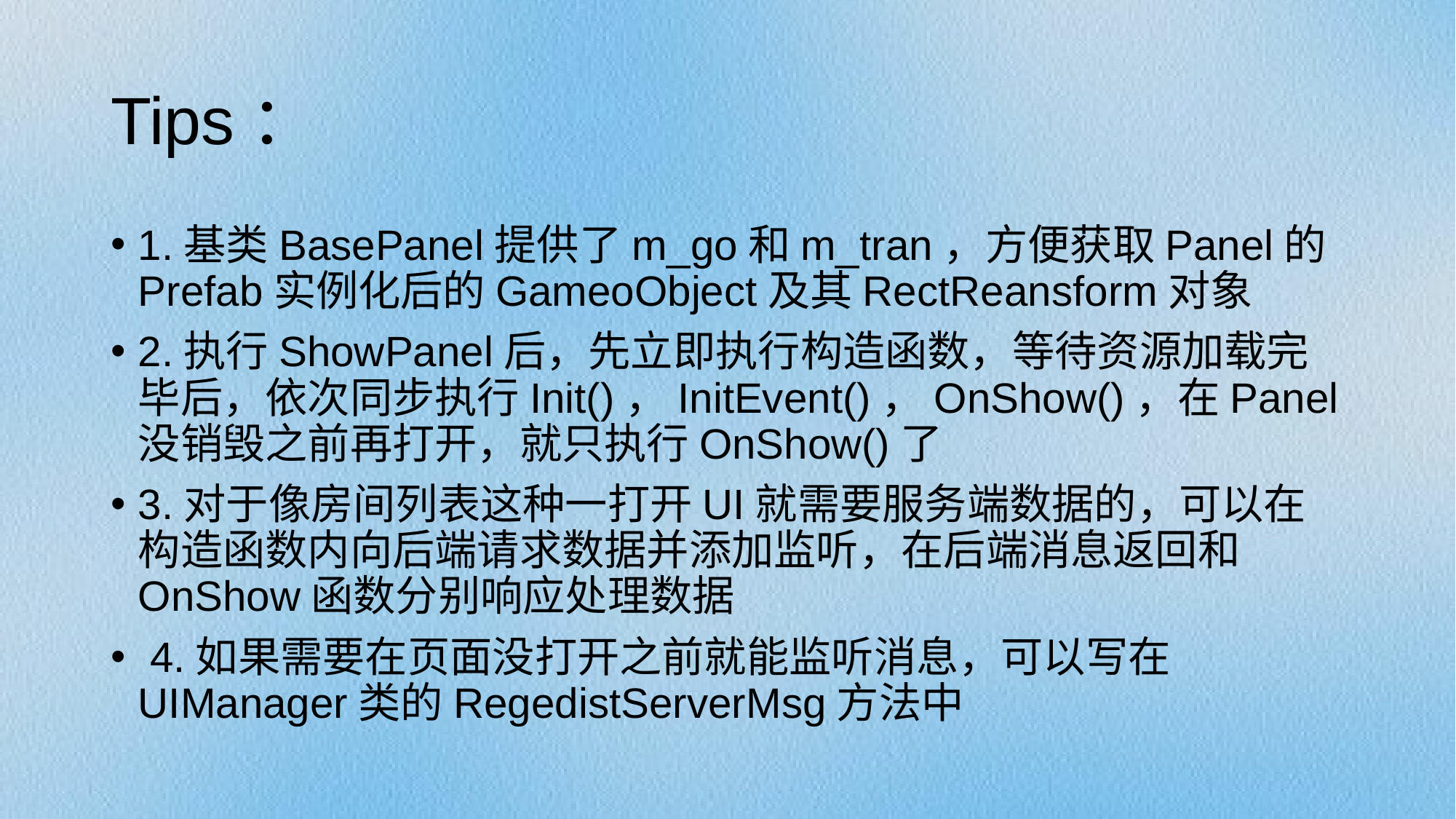

# Tips：
1.基类BasePanel提供了m_go和m_tran，方便获取Panel的Prefab实例化后的GameoObject及其RectReansform对象
2.执行ShowPanel后，先立即执行构造函数，等待资源加载完毕后，依次同步执行Init()，InitEvent()，OnShow()，在Panel没销毁之前再打开，就只执行OnShow()了
3.对于像房间列表这种一打开UI就需要服务端数据的，可以在构造函数内向后端请求数据并添加监听，在后端消息返回和OnShow函数分别响应处理数据
 4.如果需要在页面没打开之前就能监听消息，可以写在UIManager类的RegedistServerMsg方法中